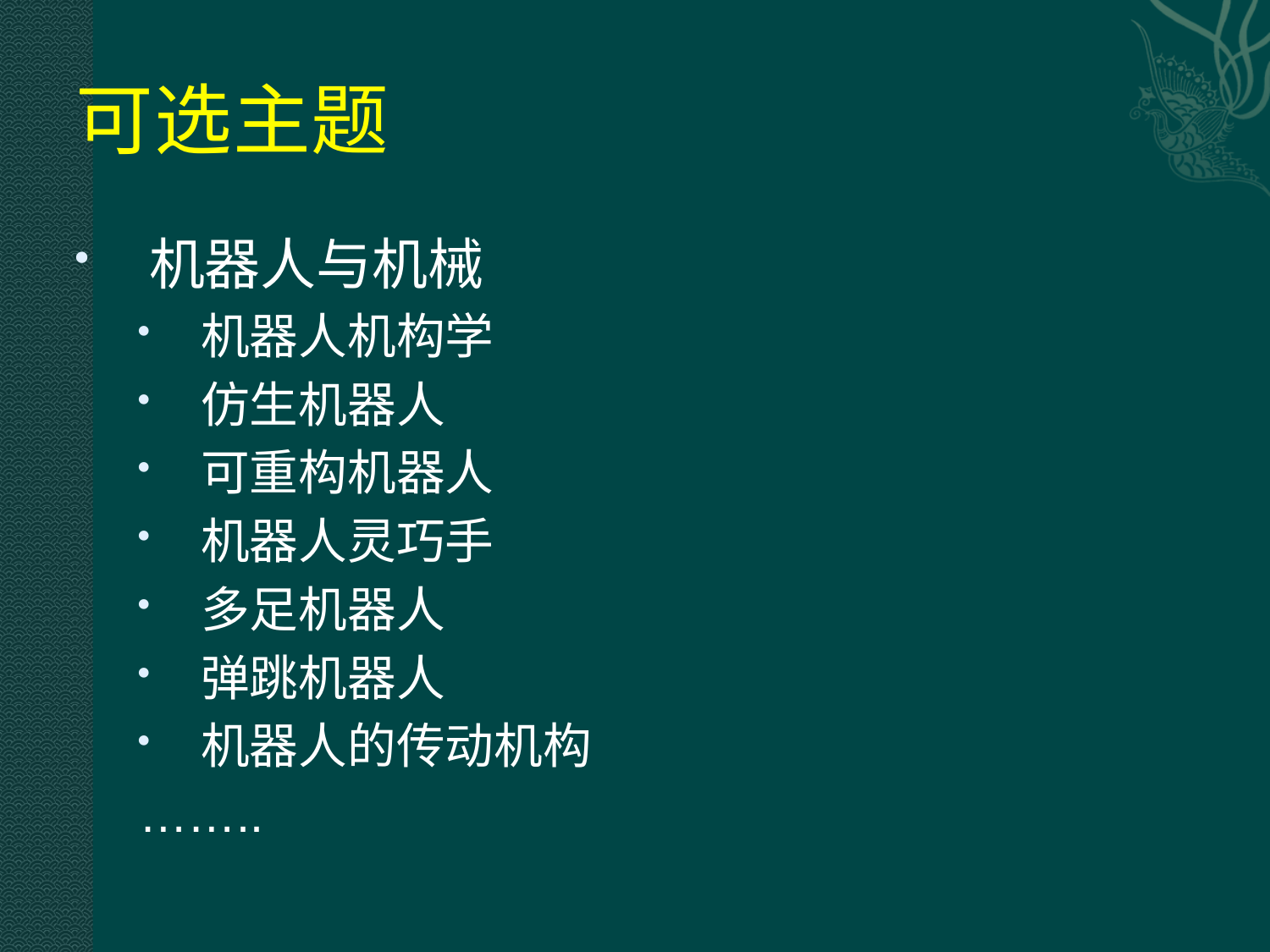

# 可选主题
 机器人与机械
 机器人机构学
 仿生机器人
 可重构机器人
 机器人灵巧手
 多足机器人
 弹跳机器人
 机器人的传动机构
……..